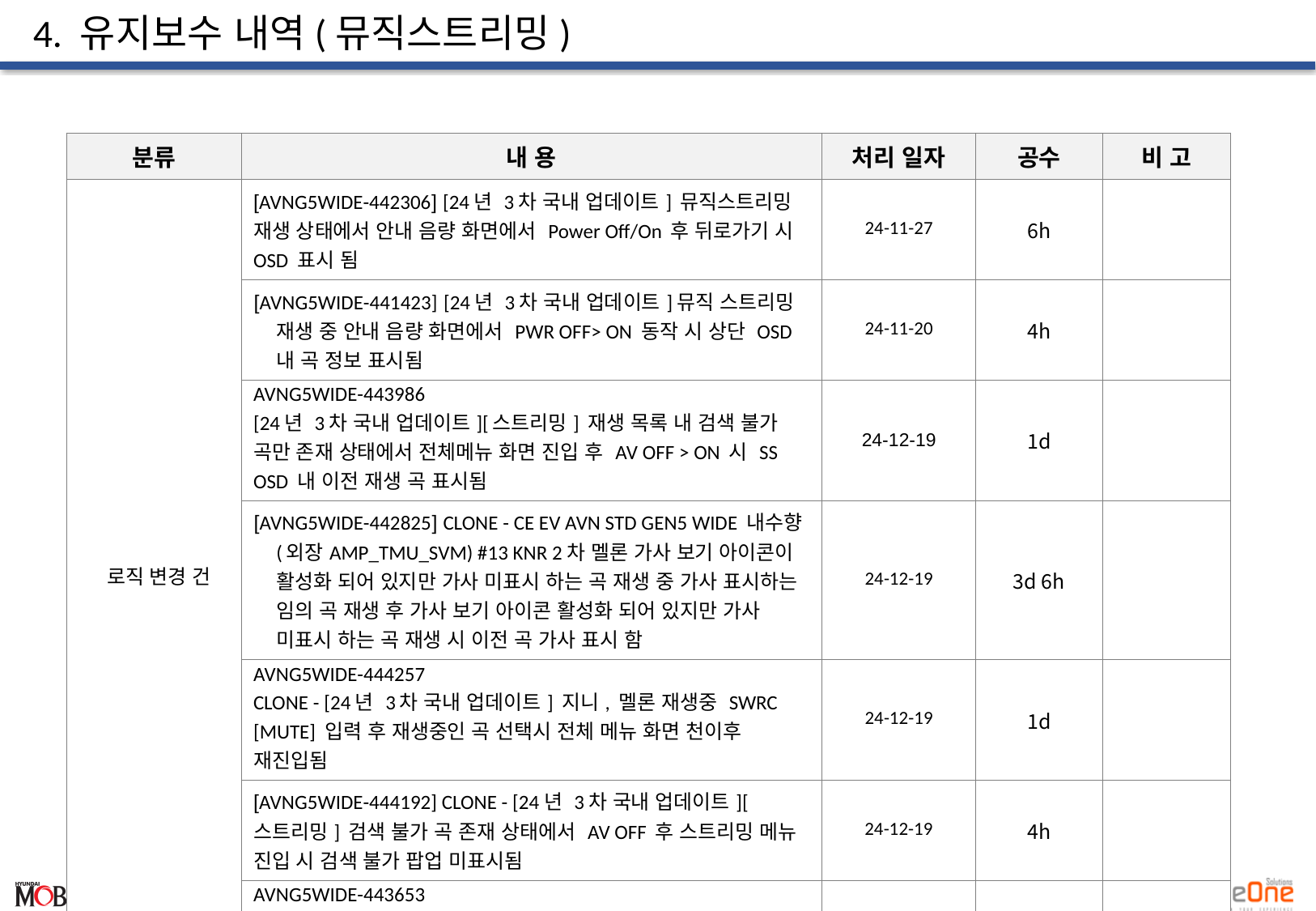

# 4. 유지보수 내역(뮤직스트리밍)
| 분류 | 내 용 | 처리 일자 | 공수 | 비 고 |
| --- | --- | --- | --- | --- |
| 로직 변경 건 | [AVNG5WIDE-442306] [24년 3차 국내 업데이트] 뮤직스트리밍 재생 상태에서 안내 음량 화면에서 Power Off/On 후 뒤로가기 시 OSD 표시 됨 | 24-11-27 | 6h |  |
|  | [AVNG5WIDE-441423] [24년 3차 국내 업데이트]뮤직 스트리밍 재생 중 안내 음량 화면에서 PWR OFF> ON 동작 시 상단 OSD 내 곡 정보 표시됨 | 24-11-20 | 4h |  |
|  | AVNG5WIDE-443986 [24년 3차 국내 업데이트][스트리밍] 재생 목록 내 검색 불가 곡만 존재 상태에서 전체메뉴 화면 진입 후 AV OFF > ON 시 SS OSD 내 이전 재생 곡 표시됨 | 24-12-19 | 1d |  |
|  | [AVNG5WIDE-442825] CLONE - CE EV AVN STD GEN5 WIDE 내수향(외장AMP\_TMU\_SVM) #13 KNR 2차 멜론 가사 보기 아이콘이 활성화 되어 있지만 가사 미표시 하는 곡 재생 중 가사 표시하는 임의 곡 재생 후 가사 보기 아이콘 활성화 되어 있지만 가사 미표시 하는 곡 재생 시 이전 곡 가사 표시 함 | 24-12-19 | 3d 6h |  |
|  | AVNG5WIDE-444257 CLONE - [24년 3차 국내 업데이트] 지니, 멜론 재생중 SWRC [MUTE] 입력 후 재생중인 곡 선택시 전체 메뉴 화면 천이후 재진입됨 | 24-12-19 | 1d |  |
|  | [AVNG5WIDE-444192] CLONE - [24년 3차 국내 업데이트][스트리밍] 검색 불가 곡 존재 상태에서 AV OFF 후 스트리밍 메뉴 진입 시 검색 불가 팝업 미표시됨 | 24-12-19 | 4h |  |
|  | AVNG5WIDE-443653 [24년 3차 국내 업데이트] 뮤직스트리밍 재생 중 CP 화면에서 튠 텀블러 하드키 길게 연속 입력 시 탐색 OSD 표시 후 사라짐 | 24-12-19 | 1h |  |
25년도 표준형 5세대 WIDE_WIDE NH AVN 뮤직스트리밍 유지보수